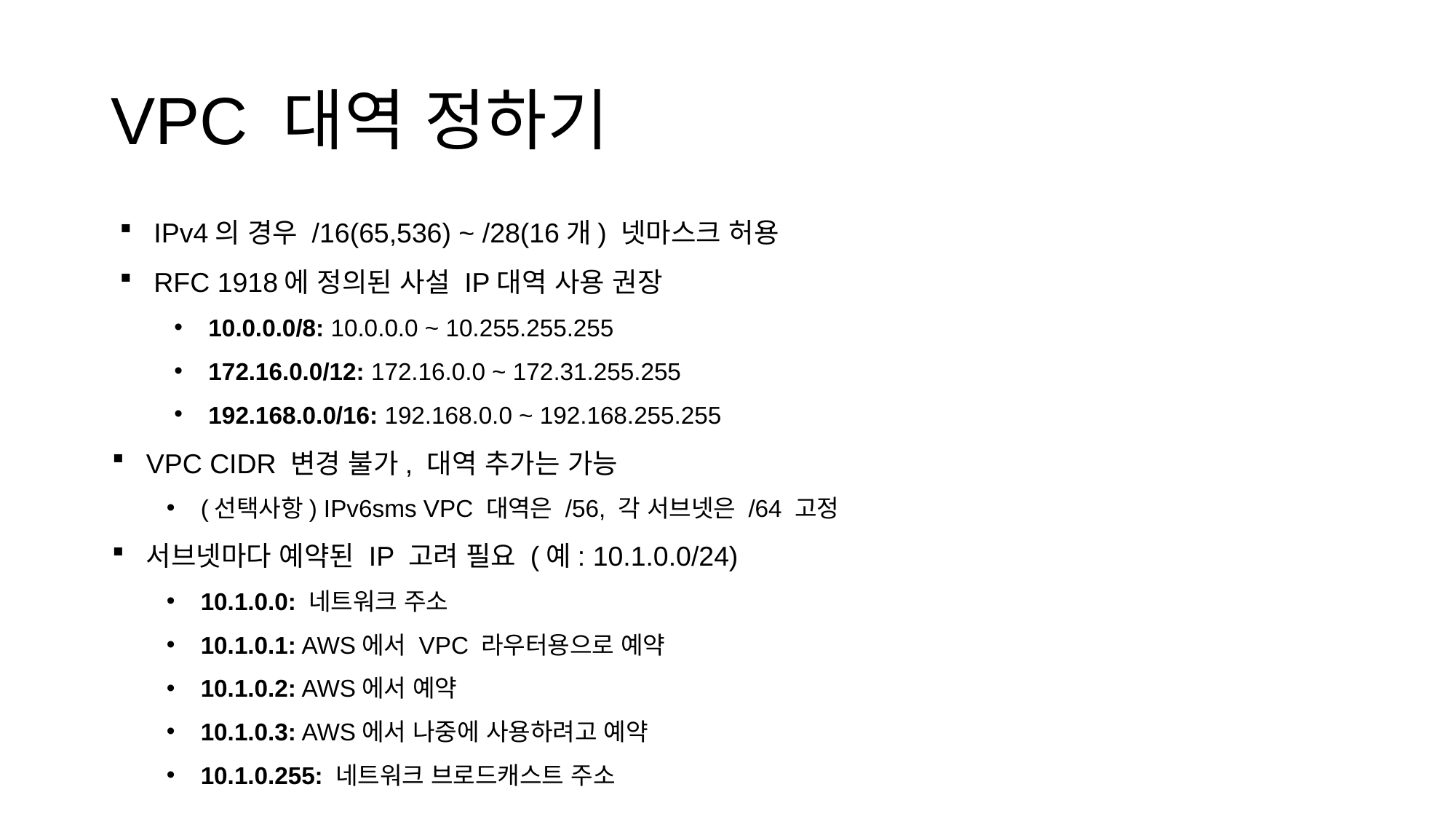

# VPC 대역 정하기
IPv4의 경우 /16(65,536) ~ /28(16개) 넷마스크 허용
RFC 1918에 정의된 사설 IP대역 사용 권장
10.0.0.0/8: 10.0.0.0 ~ 10.255.255.255
172.16.0.0/12: 172.16.0.0 ~ 172.31.255.255
192.168.0.0/16: 192.168.0.0 ~ 192.168.255.255
VPC CIDR 변경 불가, 대역 추가는 가능
(선택사항) IPv6sms VPC 대역은 /56, 각 서브넷은 /64 고정
서브넷마다 예약된 IP 고려 필요 (예: 10.1.0.0/24)
10.1.0.0: 네트워크 주소
10.1.0.1: AWS에서 VPC 라우터용으로 예약
10.1.0.2: AWS에서 예약
10.1.0.3: AWS에서 나중에 사용하려고 예약
10.1.0.255: 네트워크 브로드캐스트 주소